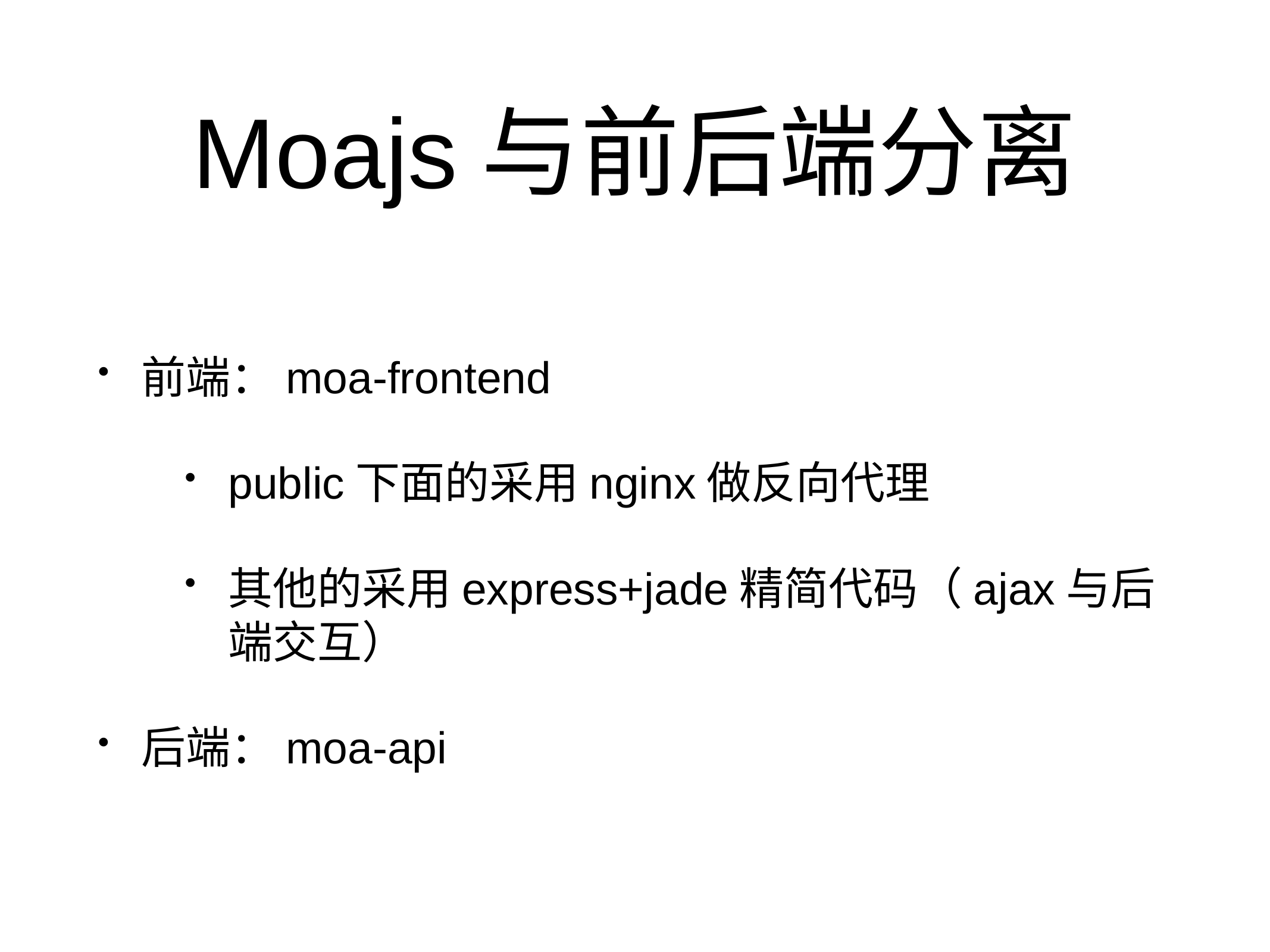

# Moajs与前后端分离
前端：moa-frontend
public下面的采用nginx做反向代理
其他的采用express+jade精简代码（ajax与后端交互）
后端：moa-api